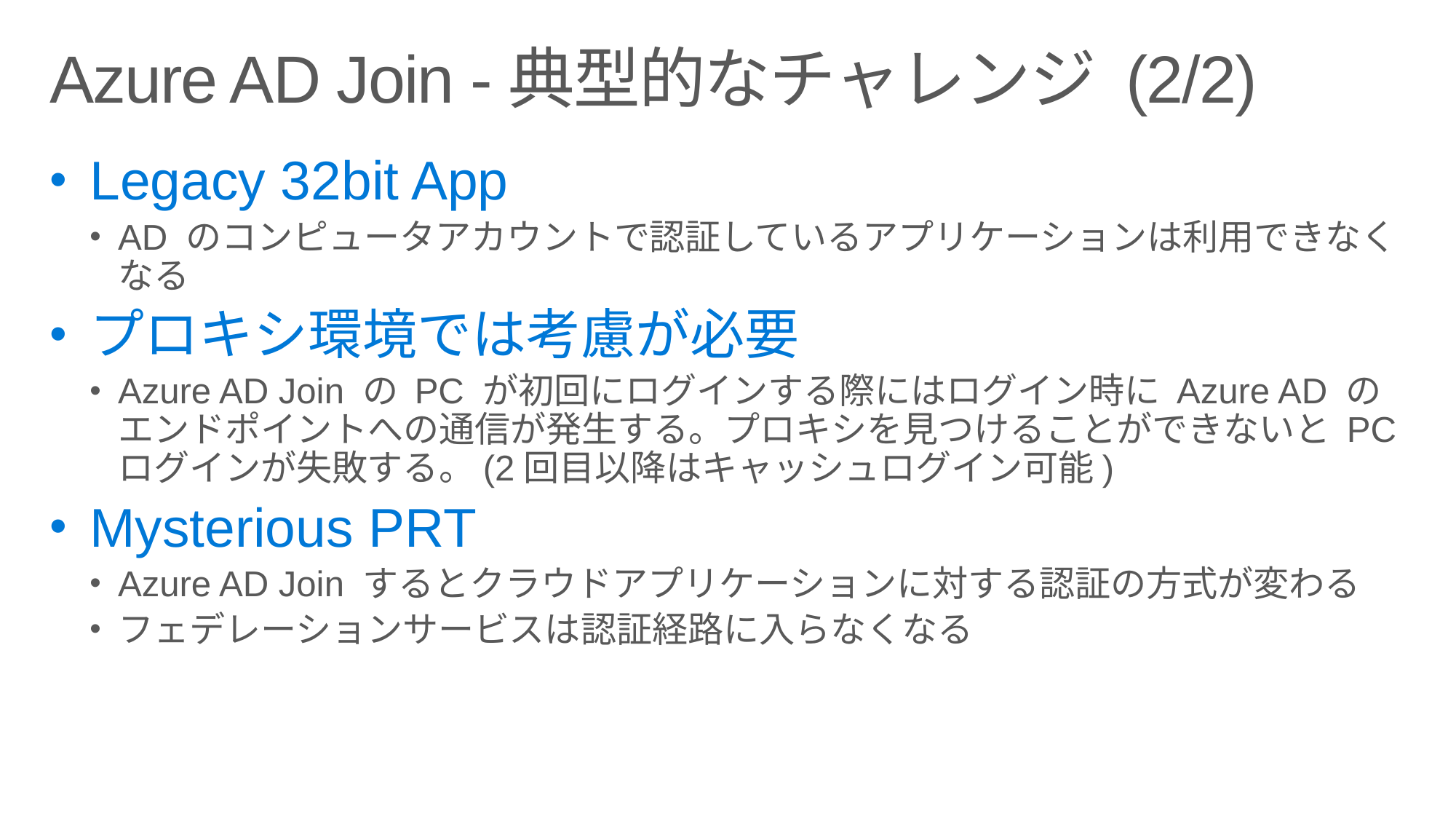

# Azure AD Join -典型的なチャレンジ (2/2)
Legacy 32bit App
AD のコンピュータアカウントで認証しているアプリケーションは利用できなくなる
プロキシ環境では考慮が必要
Azure AD Join の PC が初回にログインする際にはログイン時に Azure AD のエンドポイントへの通信が発生する。プロキシを見つけることができないと PC ログインが失敗する。(2回目以降はキャッシュログイン可能)
Mysterious PRT
Azure AD Join するとクラウドアプリケーションに対する認証の方式が変わる
フェデレーションサービスは認証経路に入らなくなる